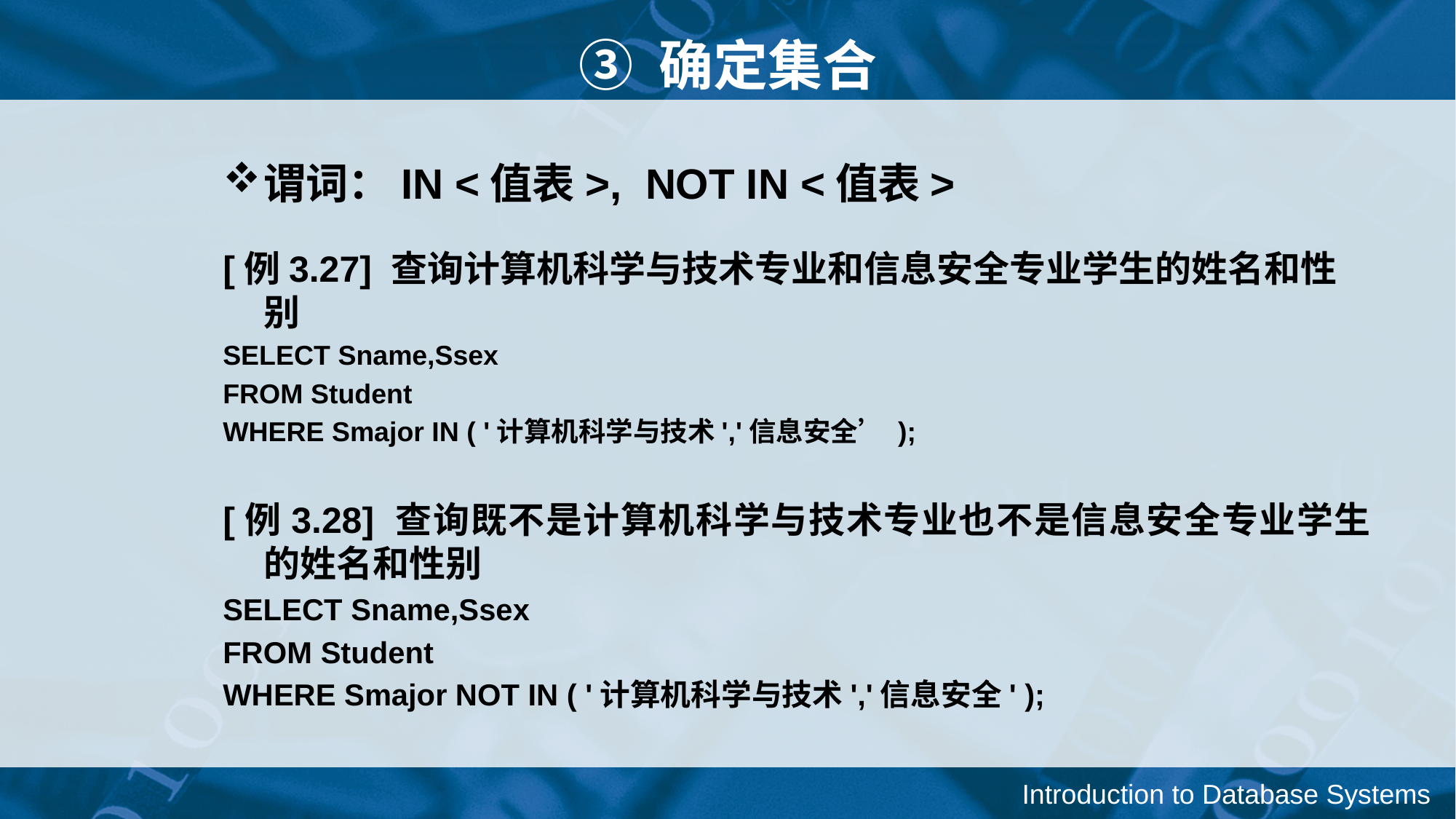

③ 确定集合
谓词：IN <值表>,  NOT IN <值表>

[例3.27] 查询计算机科学与技术专业和信息安全专业学生的姓名和性别
SELECT Sname,Ssex
FROM Student
WHERE Smajor IN ( '计算机科学与技术','信息安全’ );

[例3.28] 查询既不是计算机科学与技术专业也不是信息安全专业学生的姓名和性别
SELECT Sname,Ssex
FROM Student
WHERE Smajor NOT IN ( '计算机科学与技术','信息安全' );